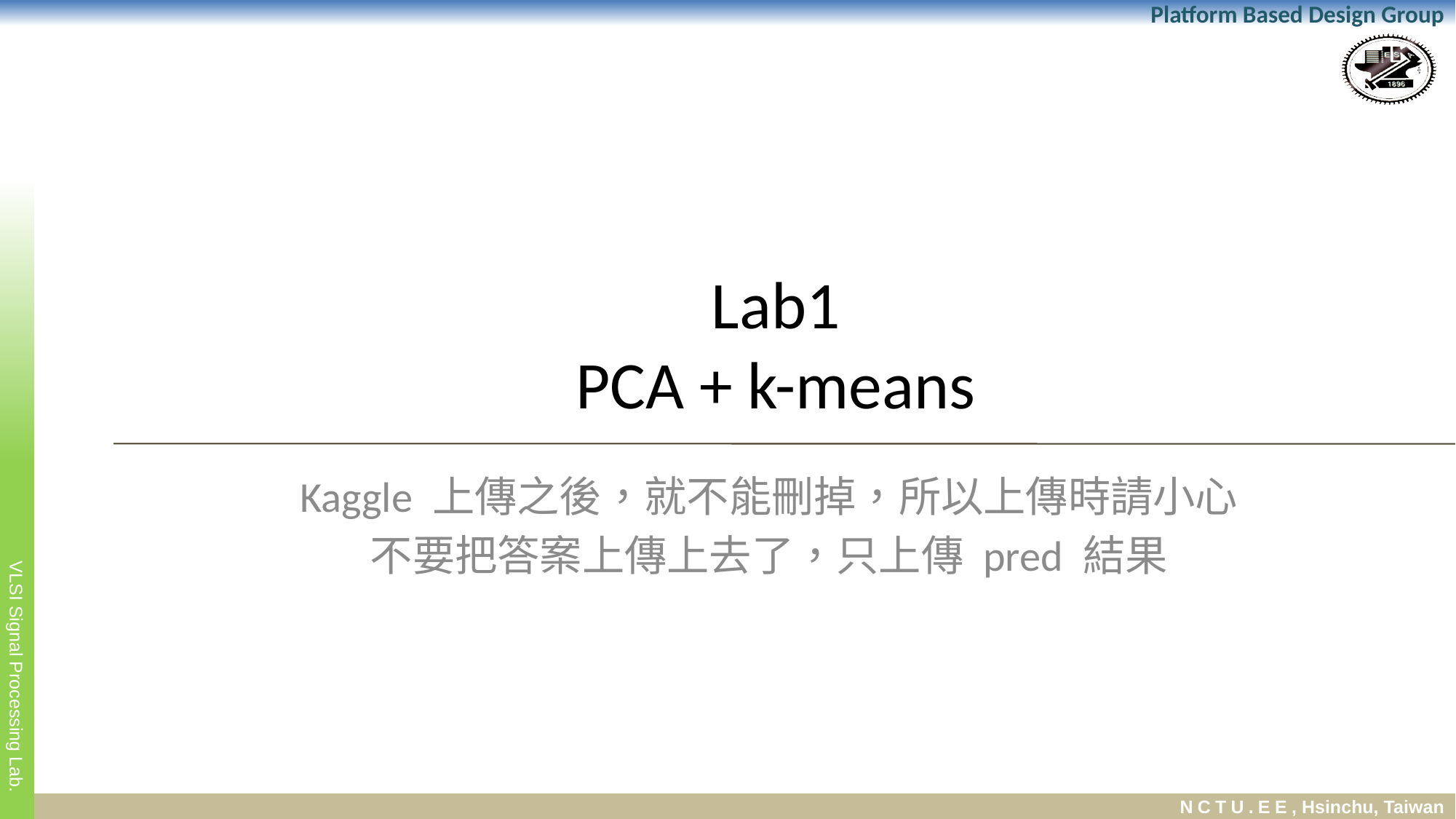

# Lab1 PCA + k-means
Kaggle 上傳之後，就不能刪掉，所以上傳時請小心
不要把答案上傳上去了，只上傳 pred 結果